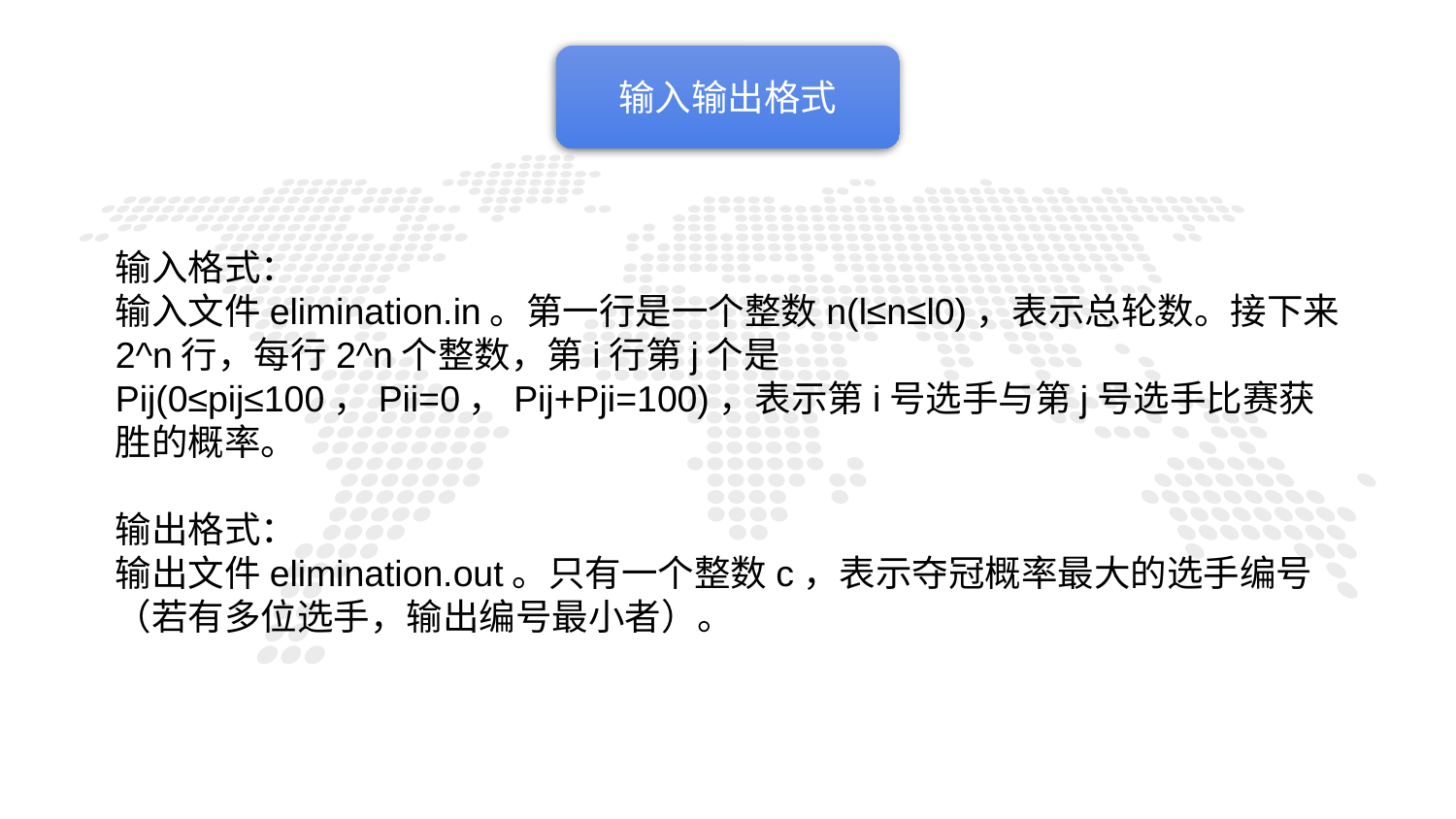

输入输出格式
输入格式：
输入文件elimination.in。第一行是一个整数n(l≤n≤l0)，表示总轮数。接下来2^n行，每行2^n个整数，第i行第j个是Pij(0≤pij≤100，Pii=0，Pij+Pji=100)，表示第i号选手与第j号选手比赛获胜的概率。

输出格式：
输出文件elimination.out。只有一个整数c，表示夺冠概率最大的选手编号（若有多位选手，输出编号最小者）。